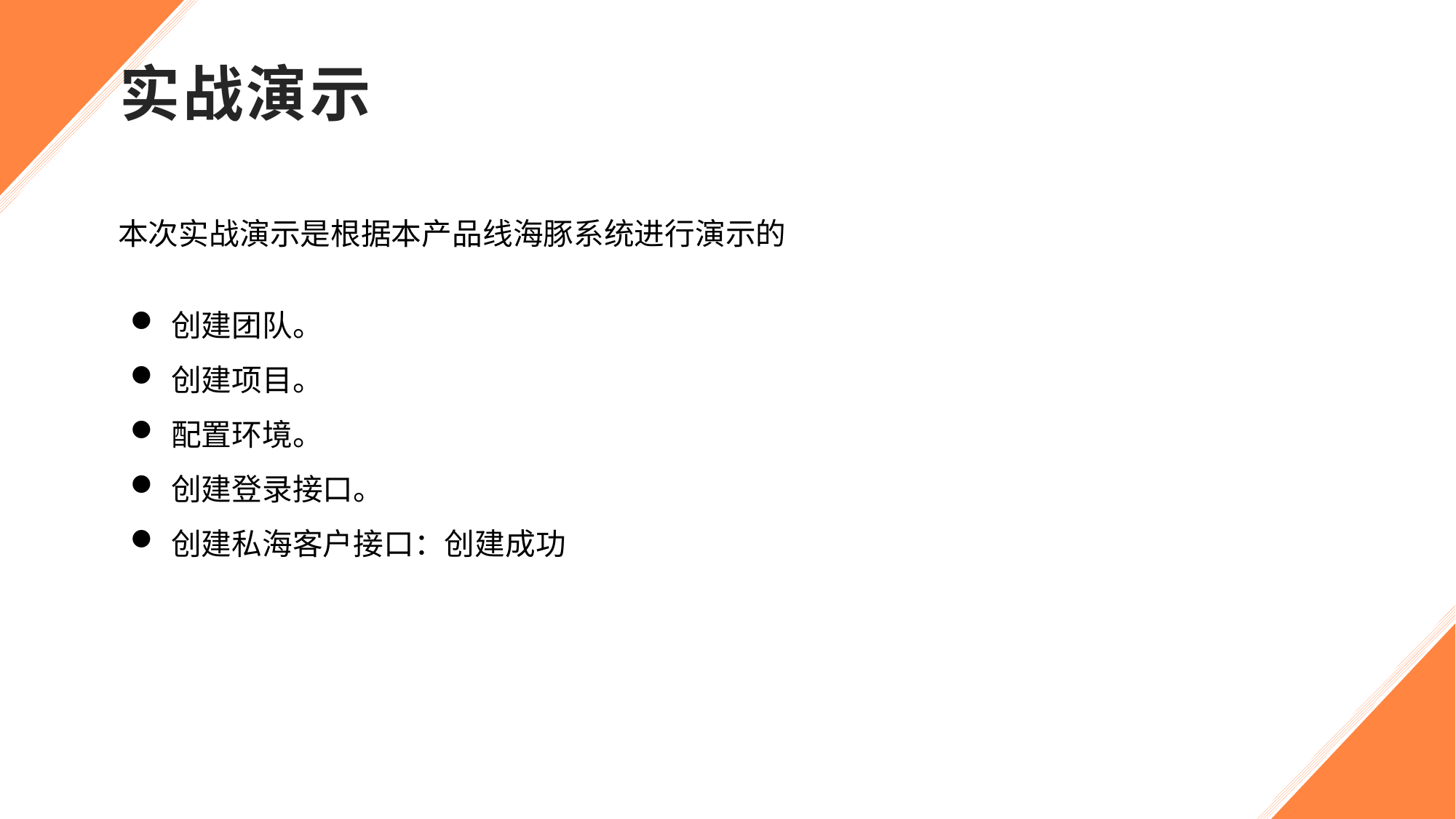

# 实战演示
本次实战演示是根据本产品线海豚系统进行演示的
创建团队。
创建项目。
配置环境。
创建登录接口。
创建私海客户接口：创建成功